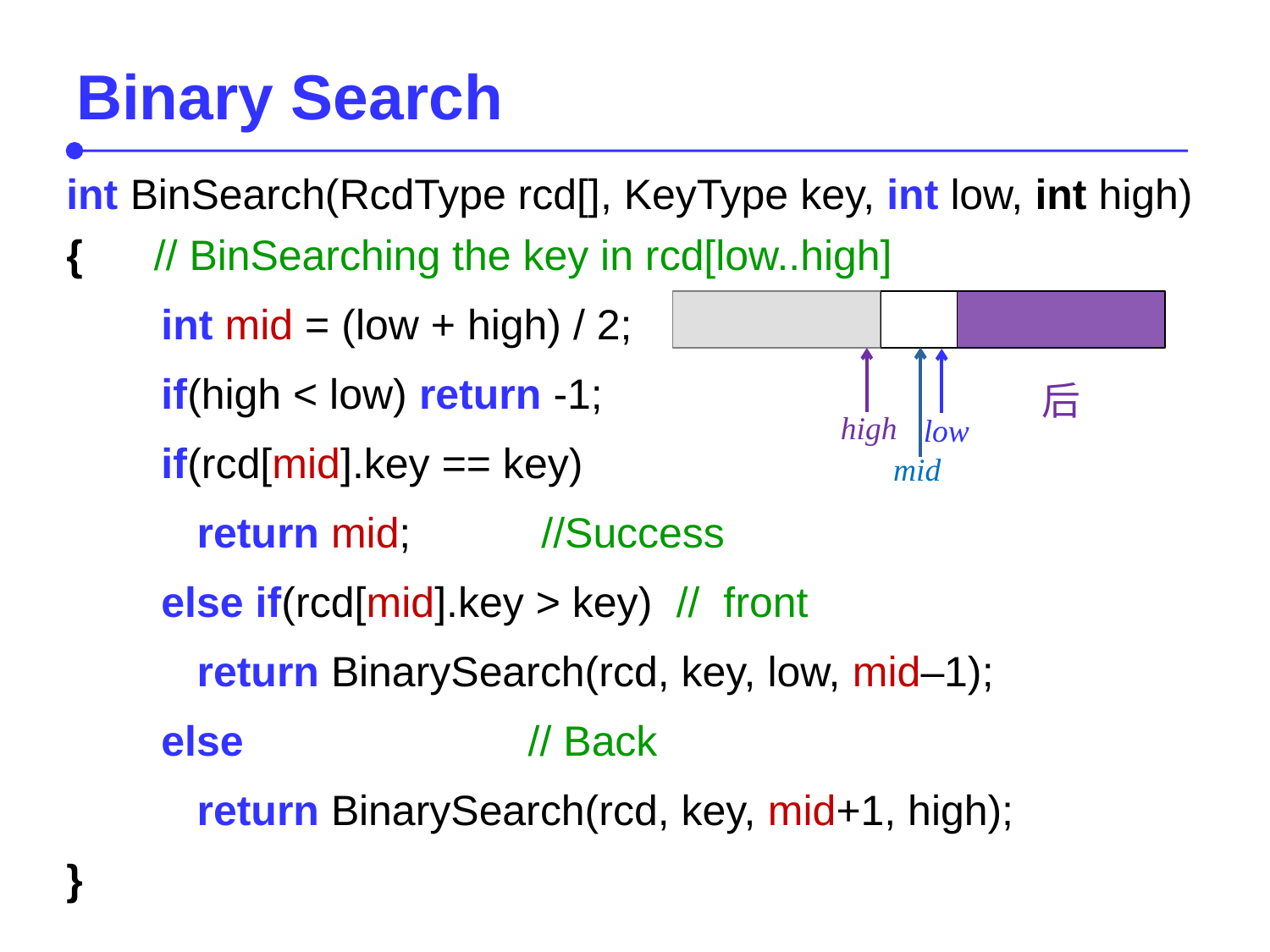

# Binary Search
int BinSearch(RcdType rcd[], KeyType key, int low, int high) {      // BinSearching the key in rcd[low..high]
        int mid = (low + high) / 2;
        if(high < low) return -1;
        if(rcd[mid].key == key)
           return mid;           //Success
        else if(rcd[mid].key > key)  //  front
           return BinarySearch(rcd, key, low, mid–1);
        else                        // Back
           return BinarySearch(rcd, key, mid+1, high);
}

后
mid
high
low
20